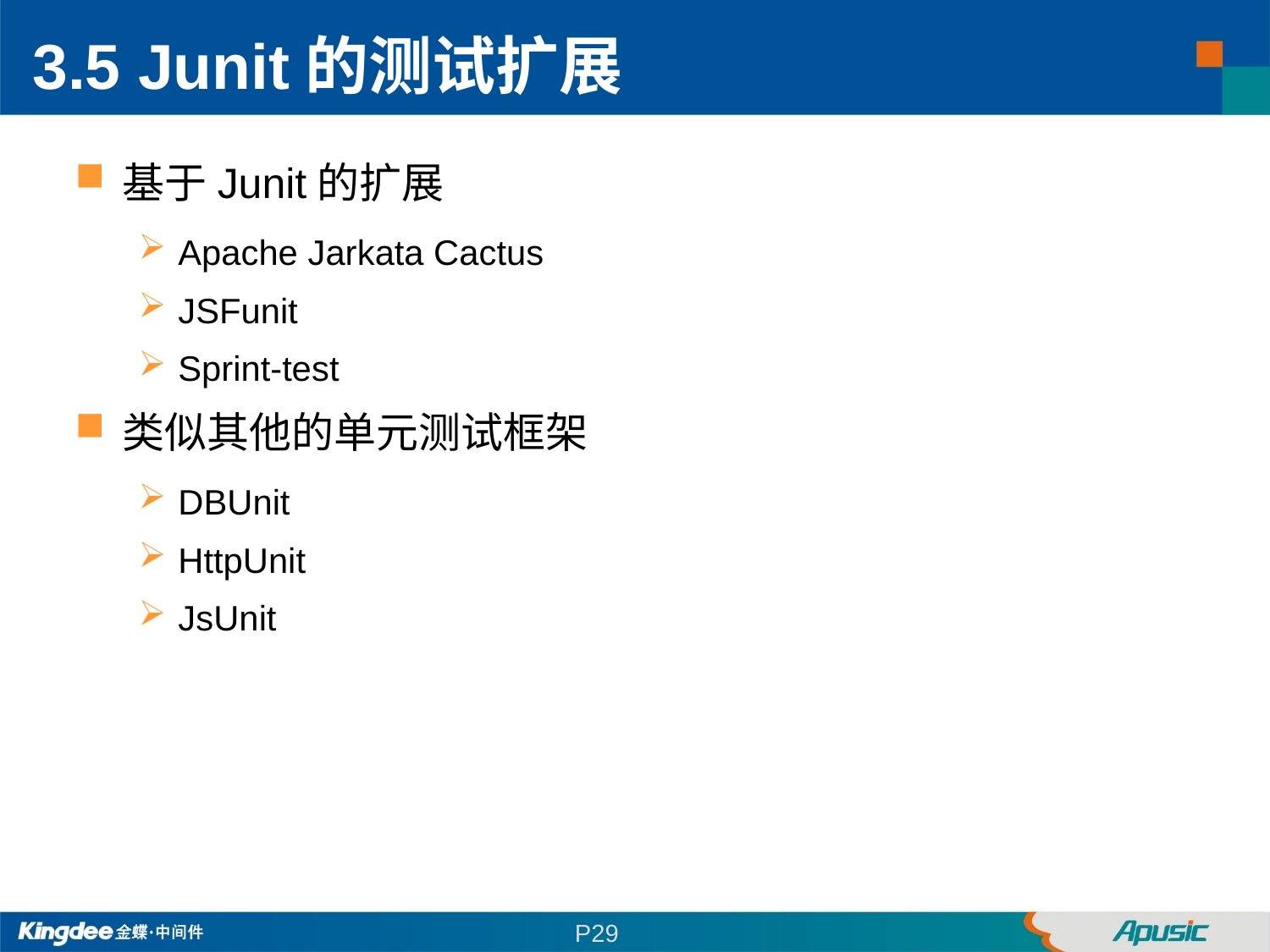

3.5 Junit的测试扩展
基于Junit的扩展
Apache Jarkata Cactus
JSFunit
Sprint-test
类似其他的单元测试框架
DBUnit
HttpUnit
JsUnit